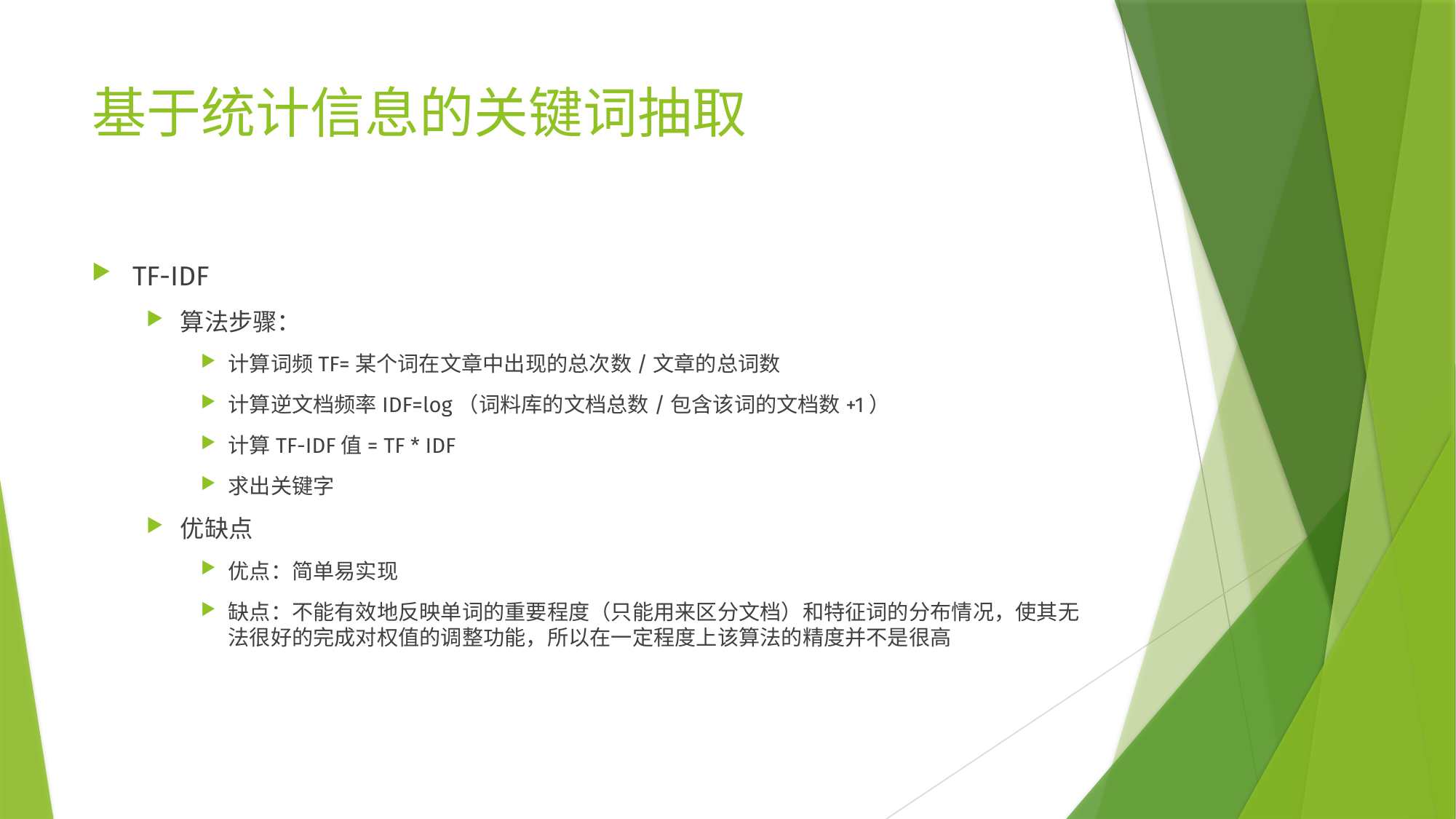

# 基于统计信息的关键词抽取
TF-IDF
算法步骤：
计算词频TF=某个词在文章中出现的总次数/文章的总词数
计算逆文档频率IDF=log（词料库的文档总数/包含该词的文档数+1）
计算TF-IDF值= TF * IDF
求出关键字
优缺点
优点：简单易实现
缺点：不能有效地反映单词的重要程度（只能用来区分文档）和特征词的分布情况，使其无法很好的完成对权值的调整功能，所以在一定程度上该算法的精度并不是很高